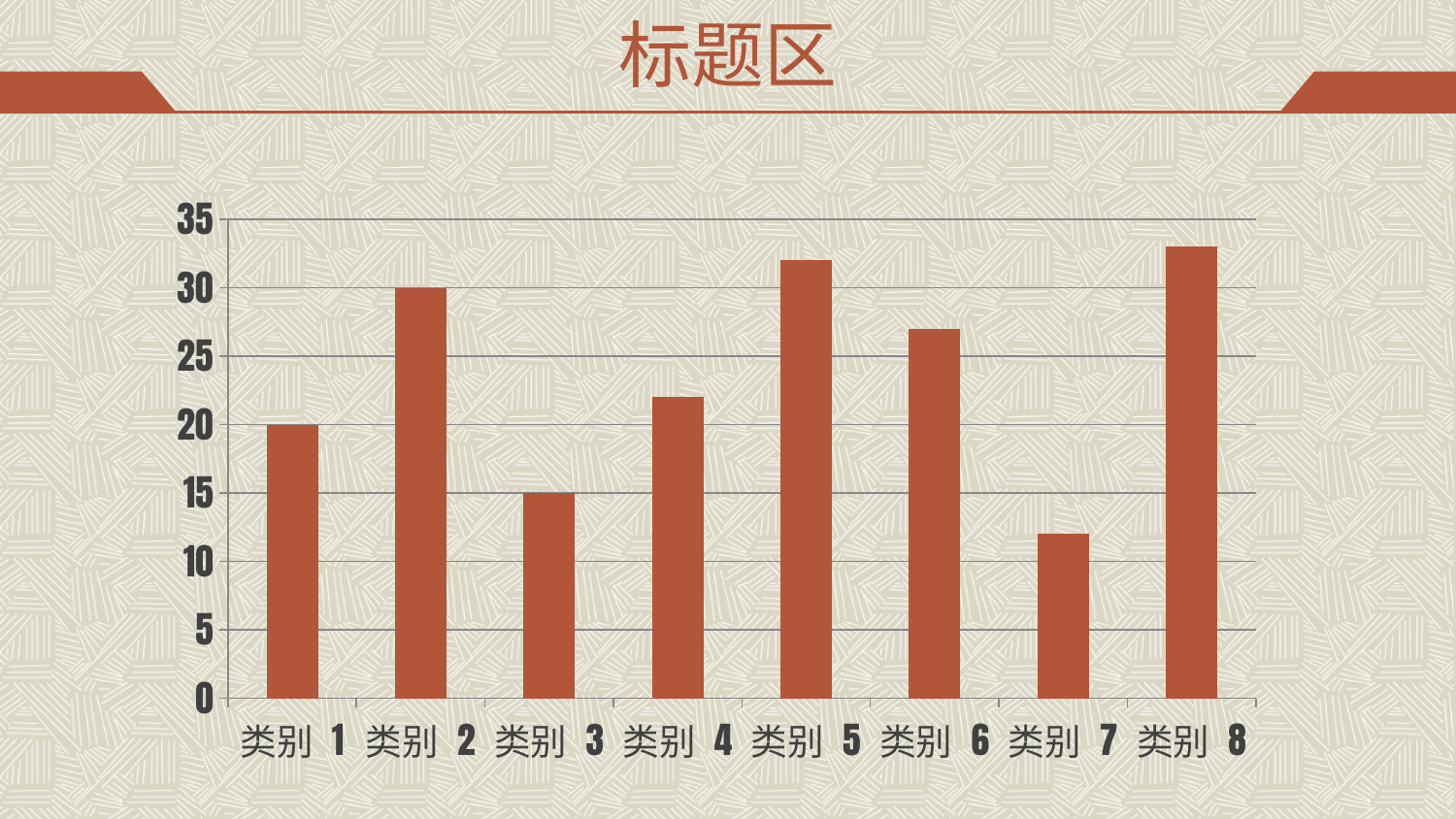

# 标题区

### Chart

| Category | 系列 1 |
|---|---|
| 类别 1 | 20.0 |
| 类别 2 | 30.0 |
| 类别 3 | 15.0 |
| 类别 4 | 22.0 |
| 类别 5 | 32.0 |
| 类别 6 | 27.0 |
| 类别 7 | 12.0 |
| 类别 8 | 33.0 |